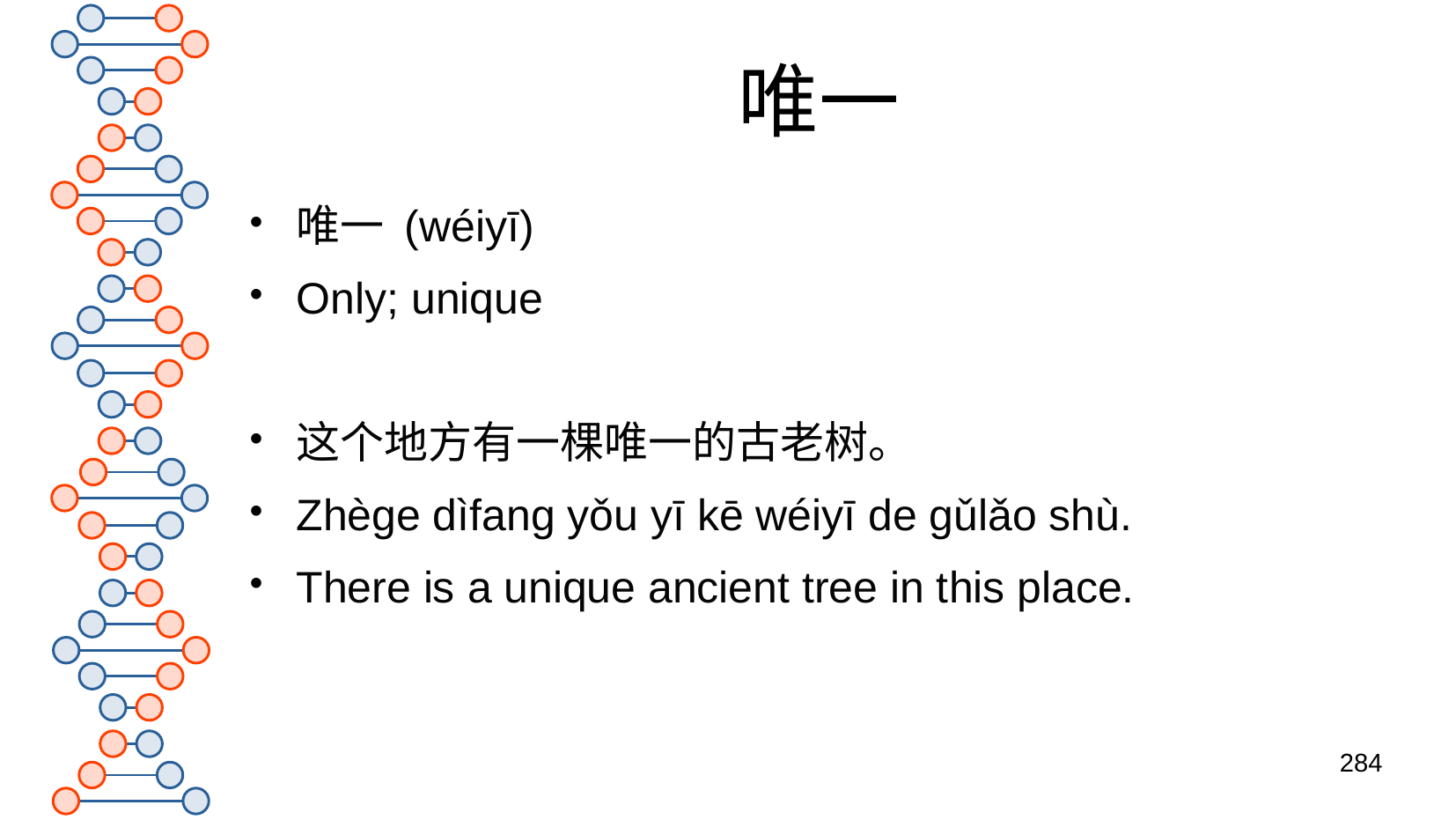

# 唯一
唯一 (wéiyī)
Only; unique

这个地方有一棵唯一的古老树。
Zhège dìfang yǒu yī kē wéiyī de gǔlǎo shù.
There is a unique ancient tree in this place.

284